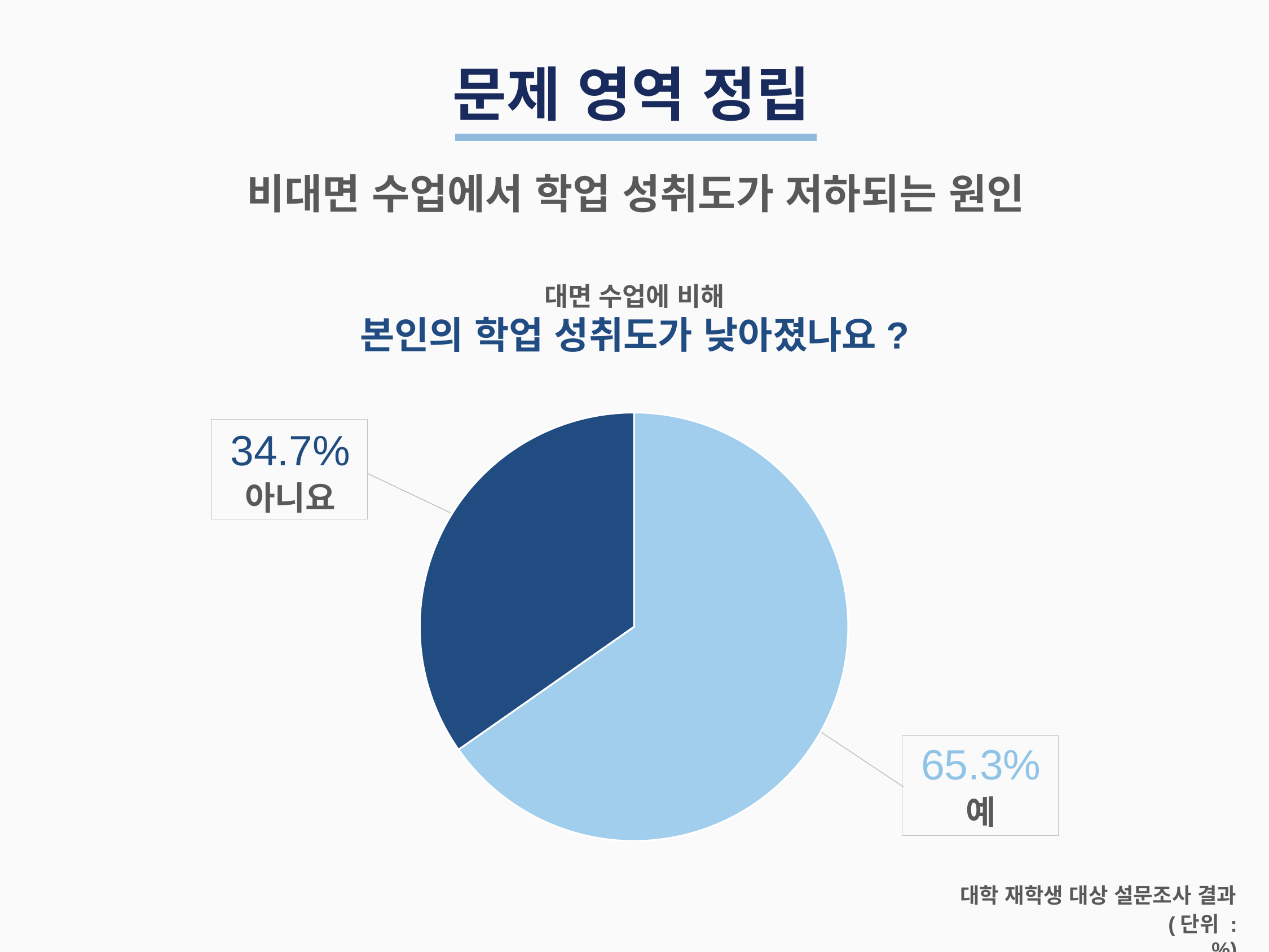

문제 영역 정립
비대면 수업에서 학업 성취도가 저하되는 원인

### Chart

| Category | 학업 성취도가 저하된 이유 |
|---|---|
| o | 47.0 |
| x | 25.0 |
대면 수업에 비해
본인의 학업 성취도가 낮아졌나요?

34.7%
아니요
65.3%

예
대학 재학생 대상 설문조사 결과
(단위 : %)